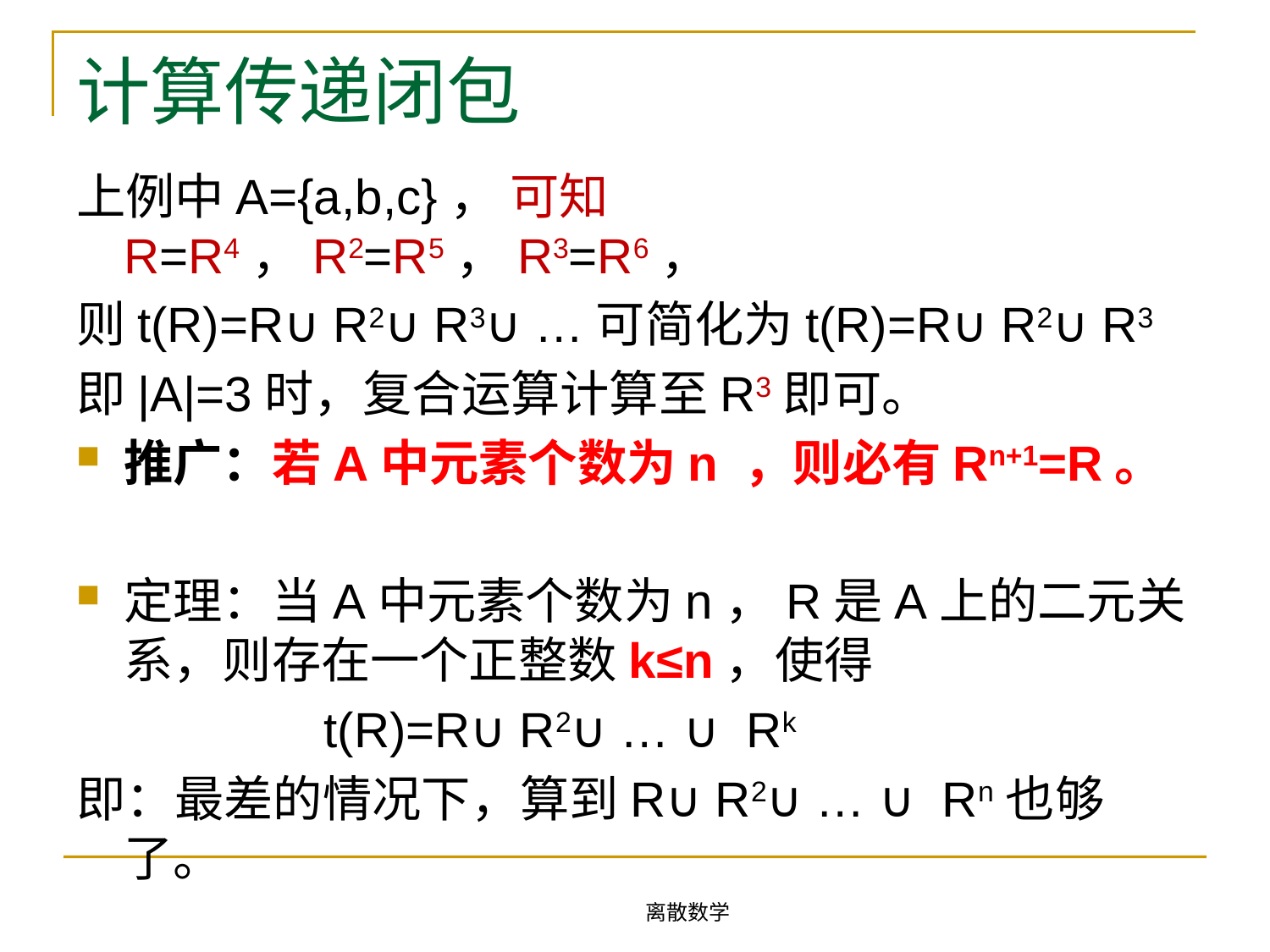

# 计算传递闭包
上例中A={a,b,c}， 可知R=R4，R2=R5，R3=R6，
则t(R)=R∪R2∪R3∪…可简化为t(R)=R∪R2∪R3
即|A|=3时，复合运算计算至R3即可。
推广：若A中元素个数为n ，则必有Rn+1=R。

定理：当A中元素个数为n，R是A上的二元关系，则存在一个正整数k≤n，使得
                  t(R)=R∪R2∪… ∪ Rk
即：最差的情况下，算到R∪R2∪… ∪ Rn也够了。

离散数学
23